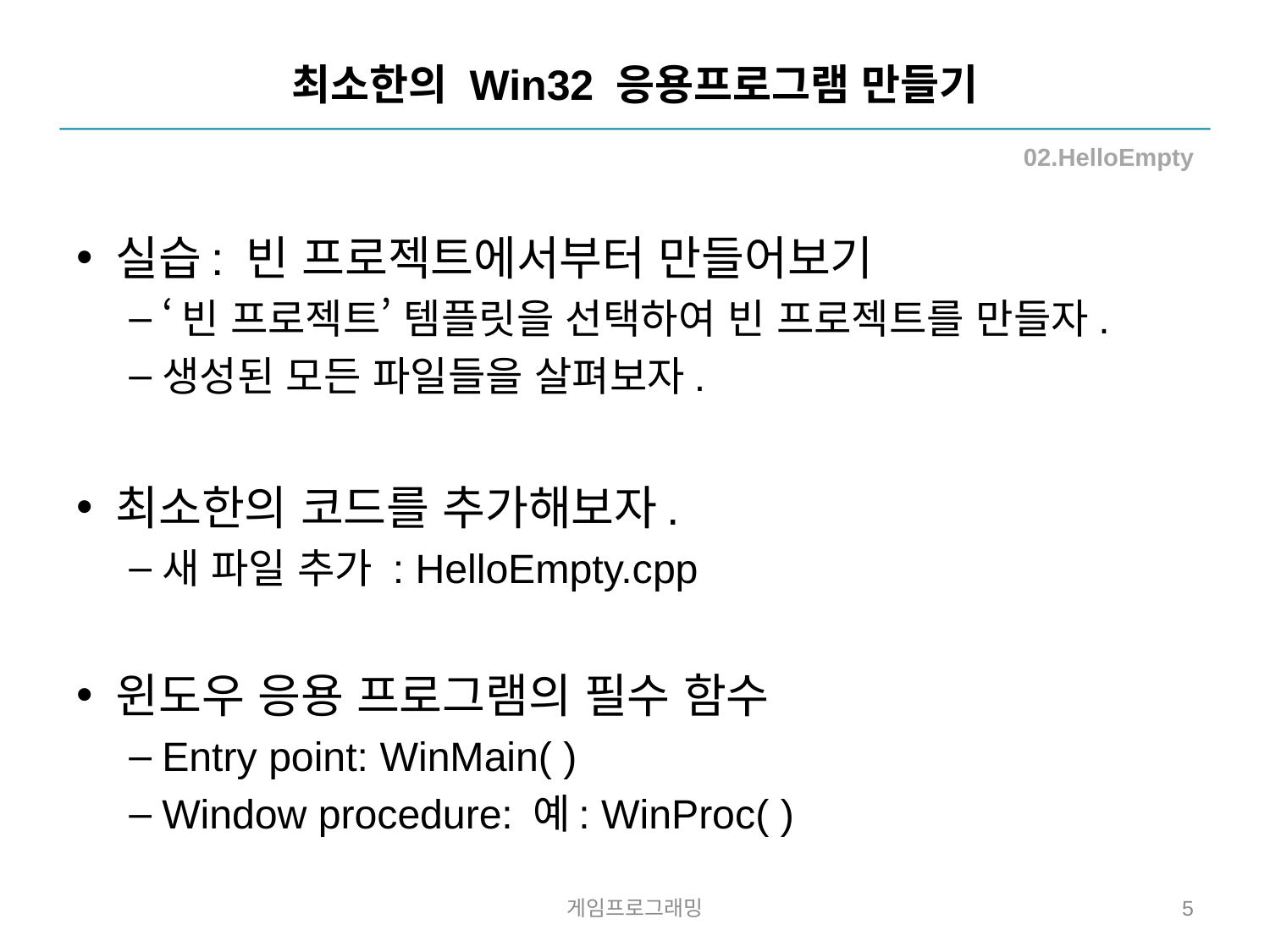

# 최소한의 Win32 응용프로그램 만들기
02.HelloEmpty
실습: 빈 프로젝트에서부터 만들어보기
‘빈 프로젝트’ 템플릿을 선택하여 빈 프로젝트를 만들자.
생성된 모든 파일들을 살펴보자.

최소한의 코드를 추가해보자.
새 파일 추가 : HelloEmpty.cpp

윈도우 응용 프로그램의 필수 함수
Entry point: WinMain( )
Window procedure: 예: WinProc( )

게임프로그래밍
5